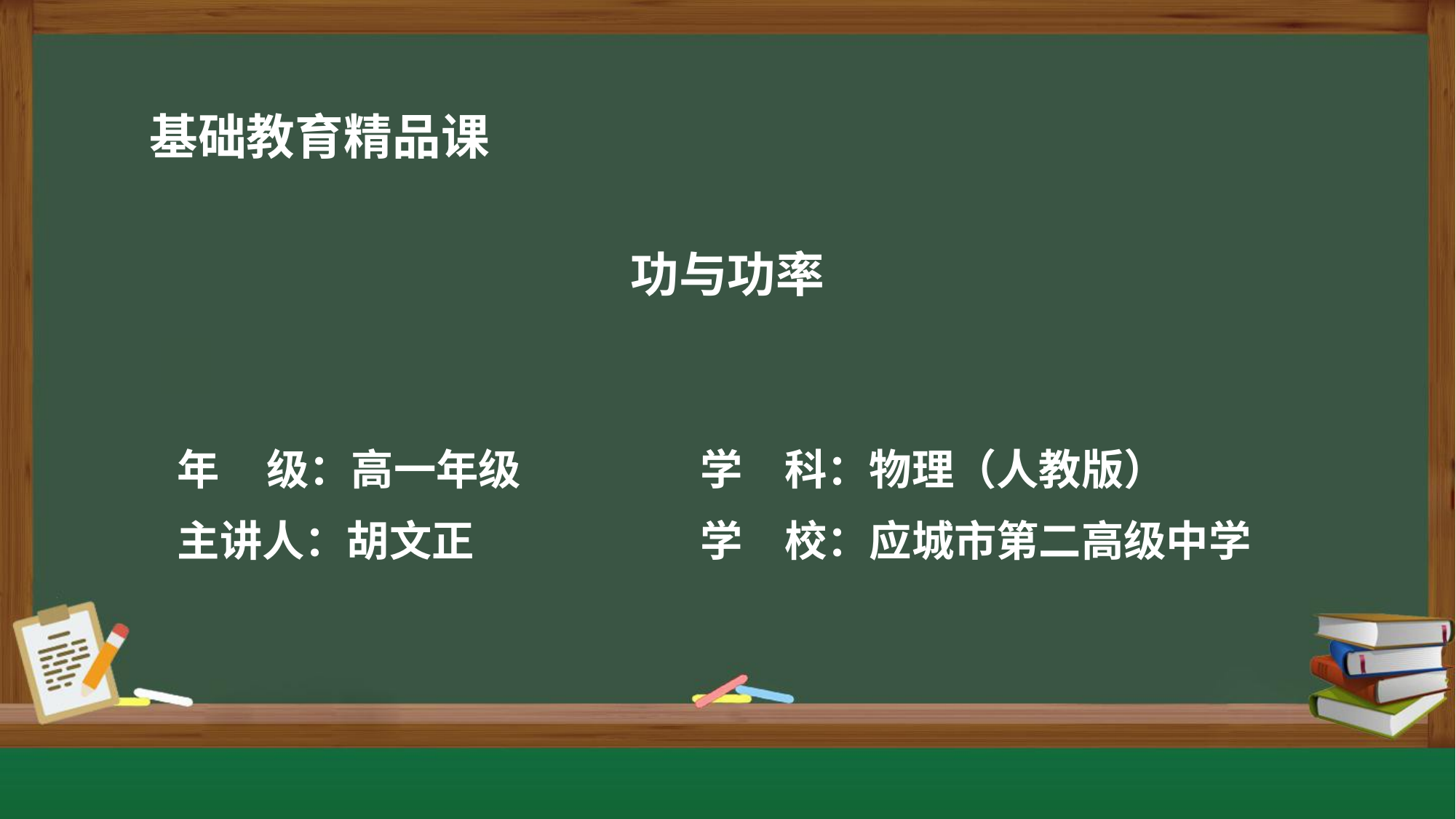

# 基础教育精品课
功与功率

| 年 级：高一年级 | 学 | 科：物理（人教版） |
| --- | --- | --- |
| 主讲人：胡文正 | 学 | 校：应城市第二高级中学 |